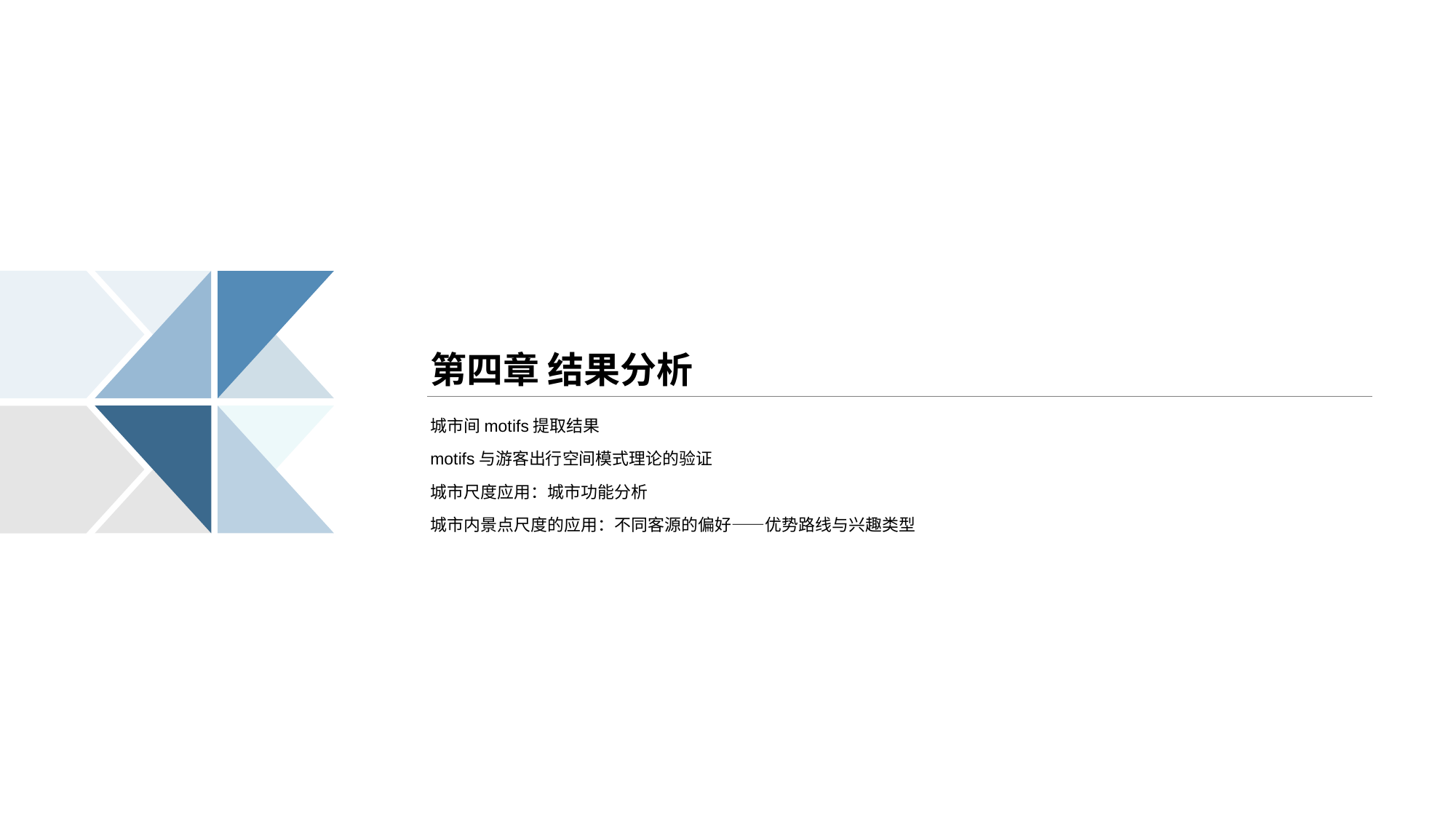

# 第四章 结果分析
城市间motifs提取结果
motifs与游客出行空间模式理论的验证
城市尺度应用：城市功能分析
城市内景点尺度的应用：不同客源的偏好——优势路线与兴趣类型